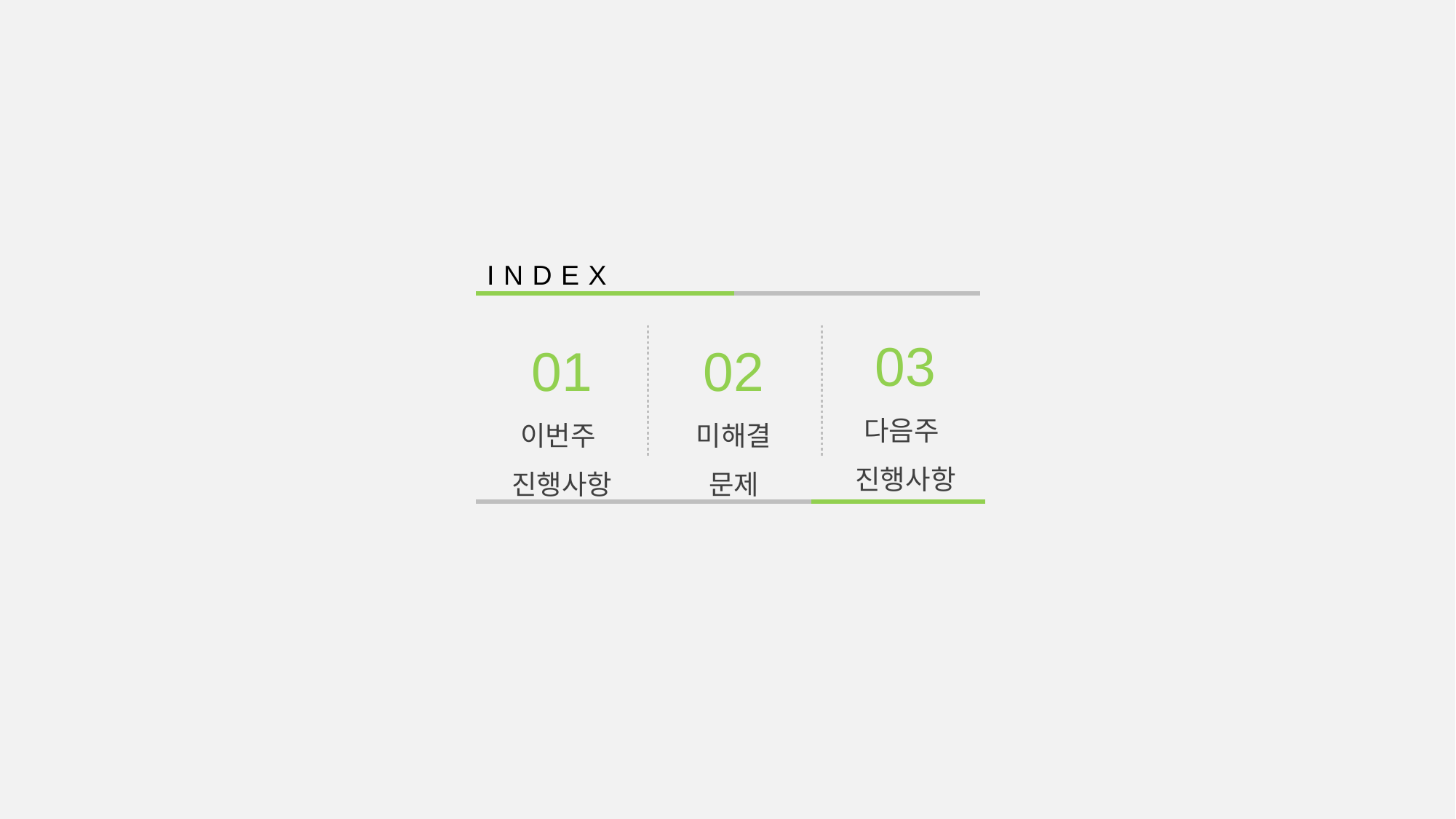

INDEX
03
다음주
진행사항
02
미해결
문제
01
이번주
진행사항